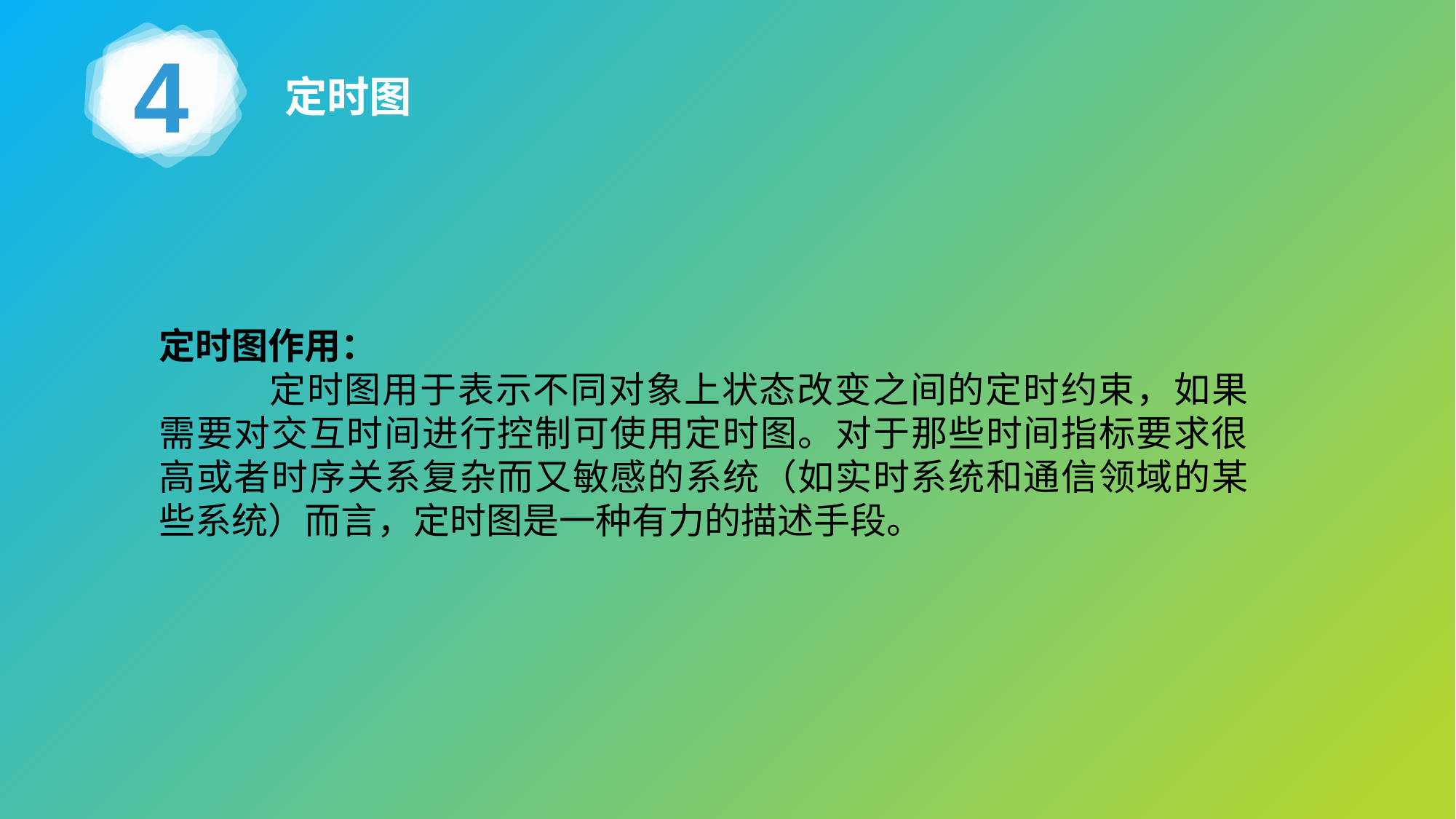

4

定时图
定时图作用：
	定时图用于表示不同对象上状态改变之间的定时约束，如果需要对交互时间进行控制可使用定时图。对于那些时间指标要求很高或者时序关系复杂而又敏感的系统（如实时系统和通信领域的某些系统）而言，定时图是一种有力的描述手段。